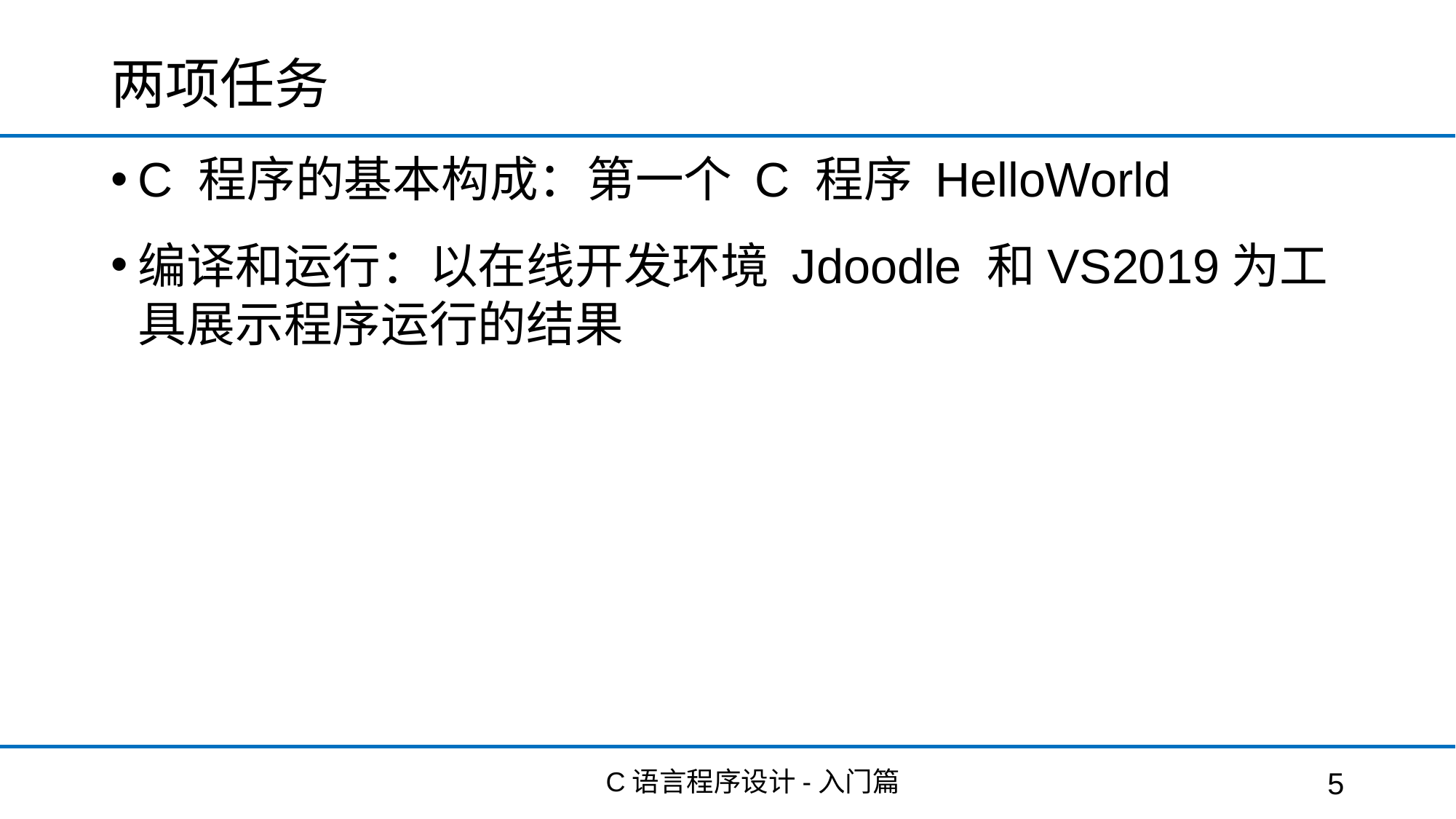

# 两项任务
C 程序的基本构成：第一个 C 程序 HelloWorld
编译和运行：以在线开发环境 Jdoodle 和VS2019为工具展示程序运行的结果

C语言程序设计-入门篇
5